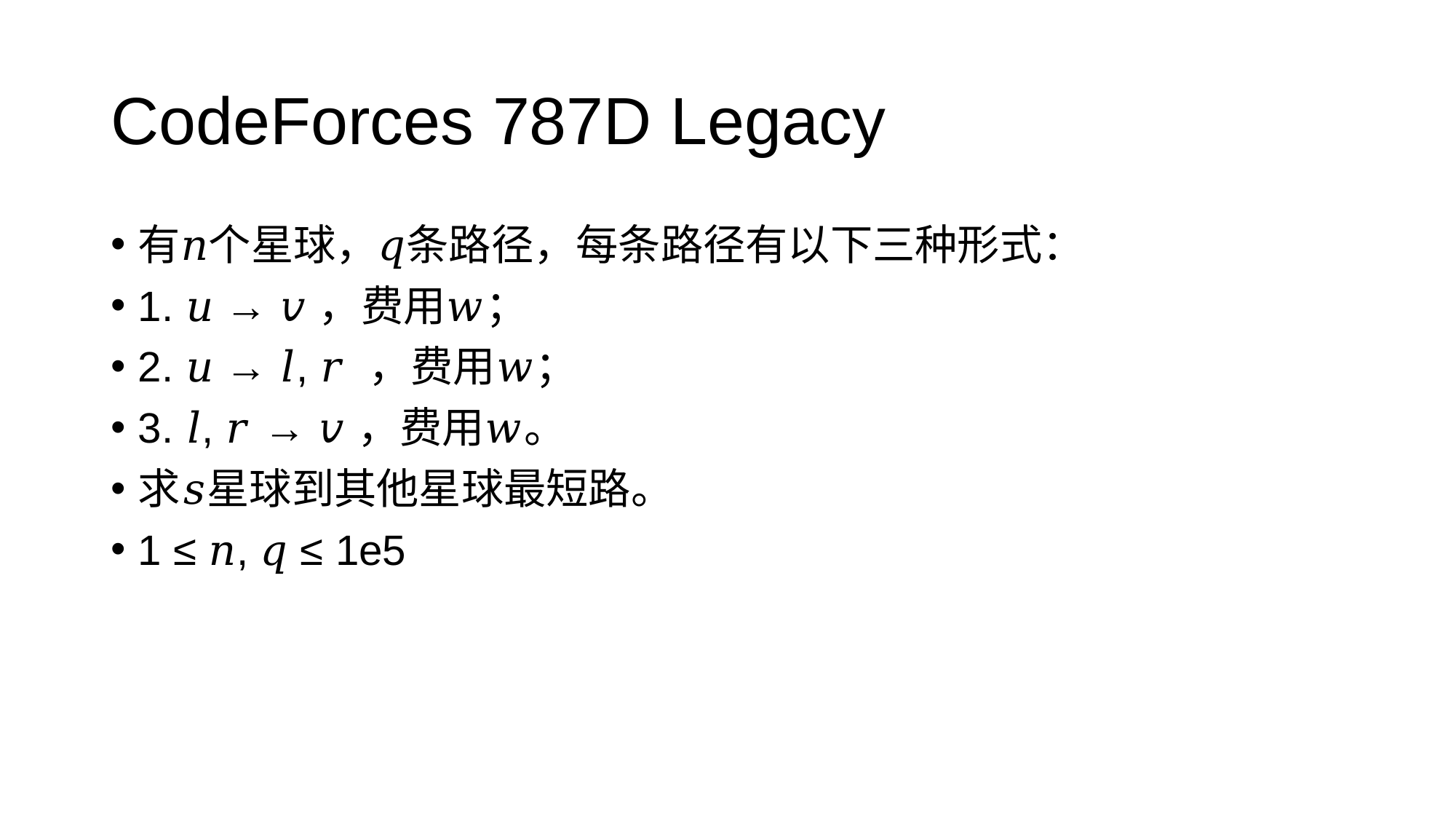

# CodeForces 787D Legacy
有𝑛个星球，𝑞条路径，每条路径有以下三种形式：
1. 𝑢 → 𝑣，费用𝑤；
2. 𝑢 → 𝑙, 𝑟 ，费用𝑤；
3. 𝑙, 𝑟 → 𝑣，费用𝑤。
求𝑠星球到其他星球最短路。
1 ≤ 𝑛, 𝑞 ≤ 1e5